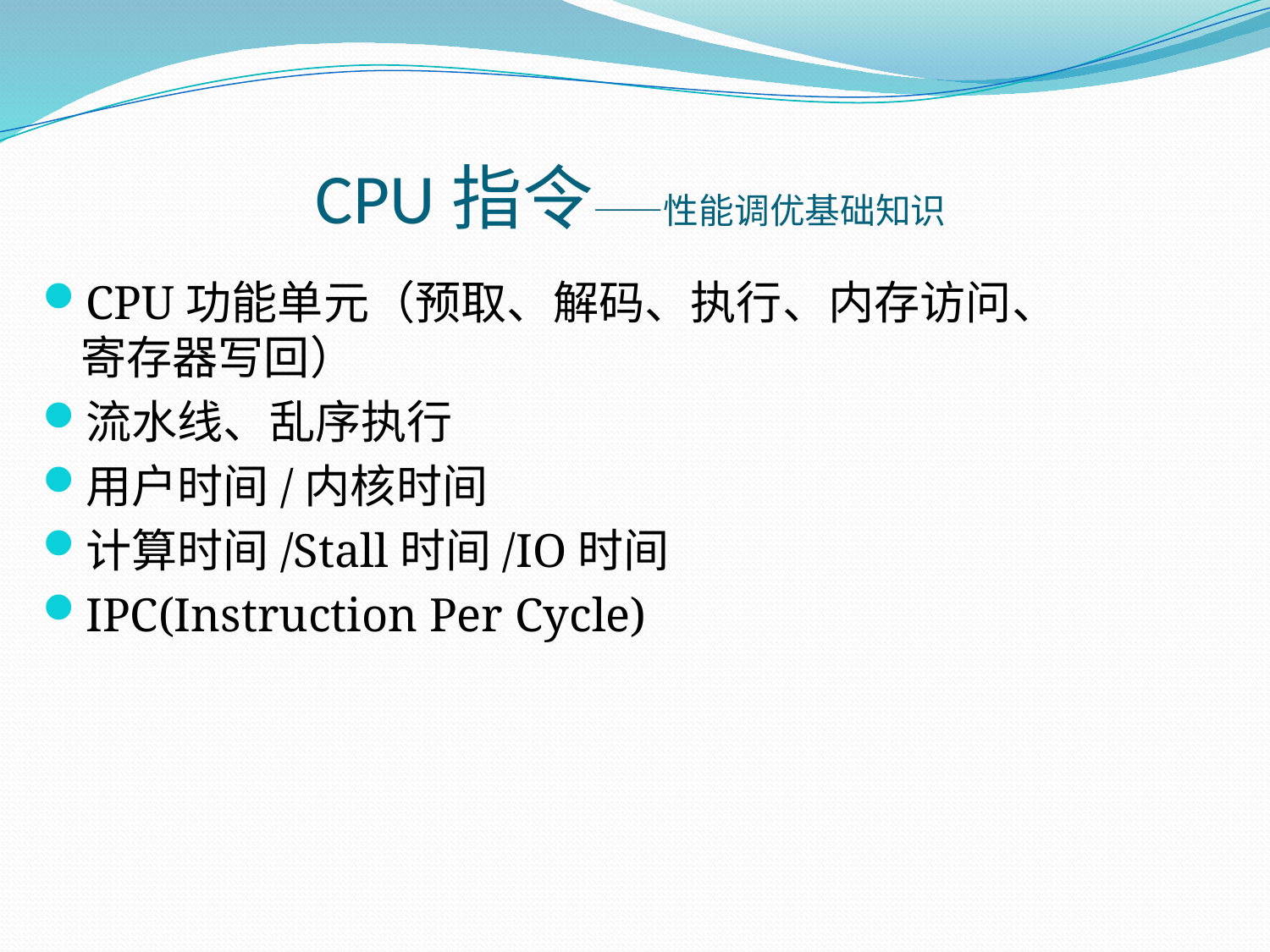

# CPU指令——性能调优基础知识
CPU功能单元（预取、解码、执行、内存访问、寄存器写回）
流水线、乱序执行
用户时间/内核时间
计算时间/Stall时间/IO时间
IPC(Instruction Per Cycle)